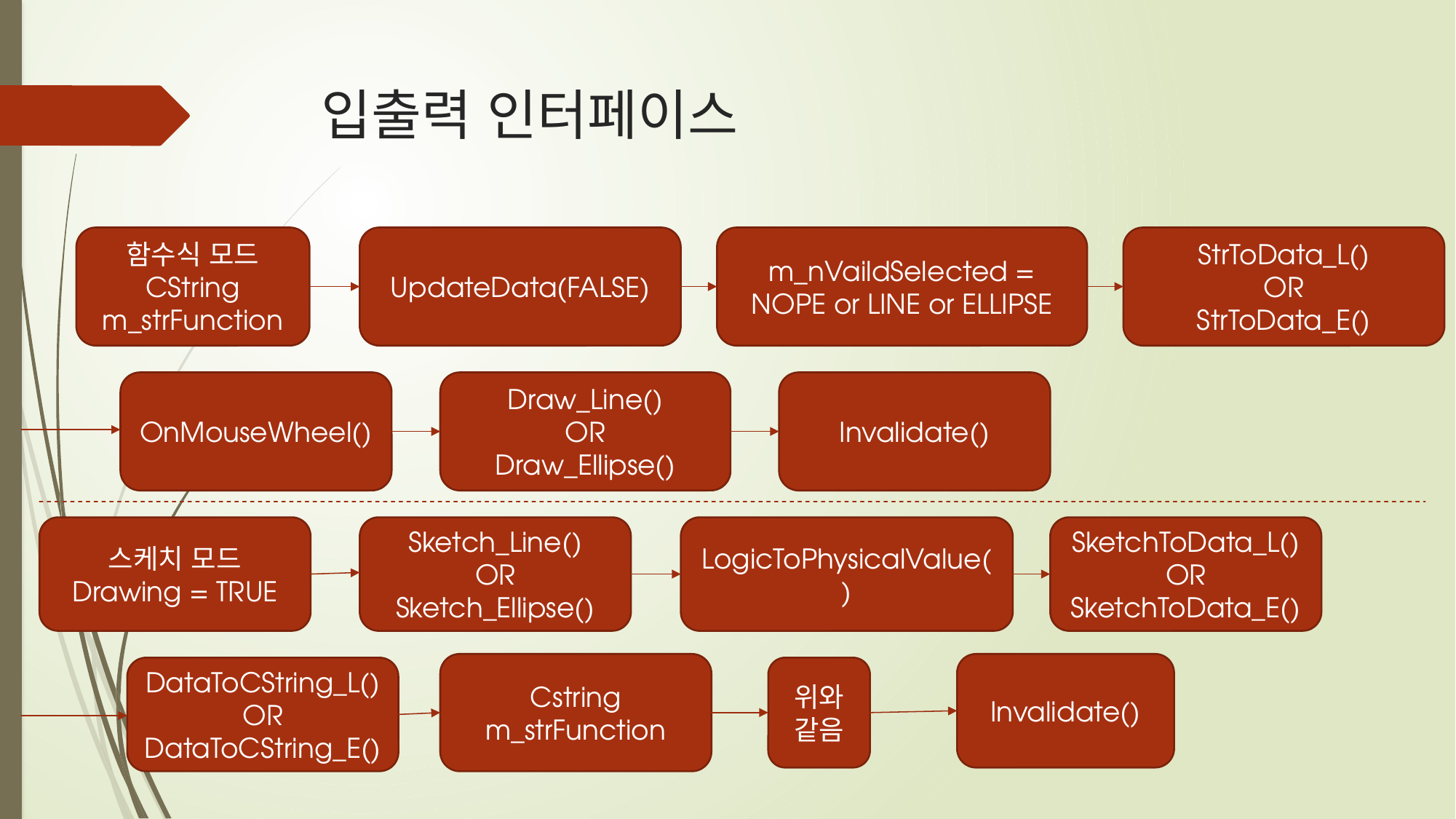

# 입출력 인터페이스
UpdateData(FALSE)
m_nVaildSelected = NOPE or LINE or ELLIPSE
StrToData_L()
OR
StrToData_E()
함수식 모드
CString
m_strFunction
OnMouseWheel()
Draw_Line()
OR
Draw_Ellipse()
Invalidate()
SketchToData_L()
OR
SketchToData_E()
LogicToPhysicalValue()
Sketch_Line()
OR
Sketch_Ellipse()
스케치 모드
Drawing = TRUE
Cstring
m_strFunction
Invalidate()
DataToCString_L()
OR
DataToCString_E()
위와 같음